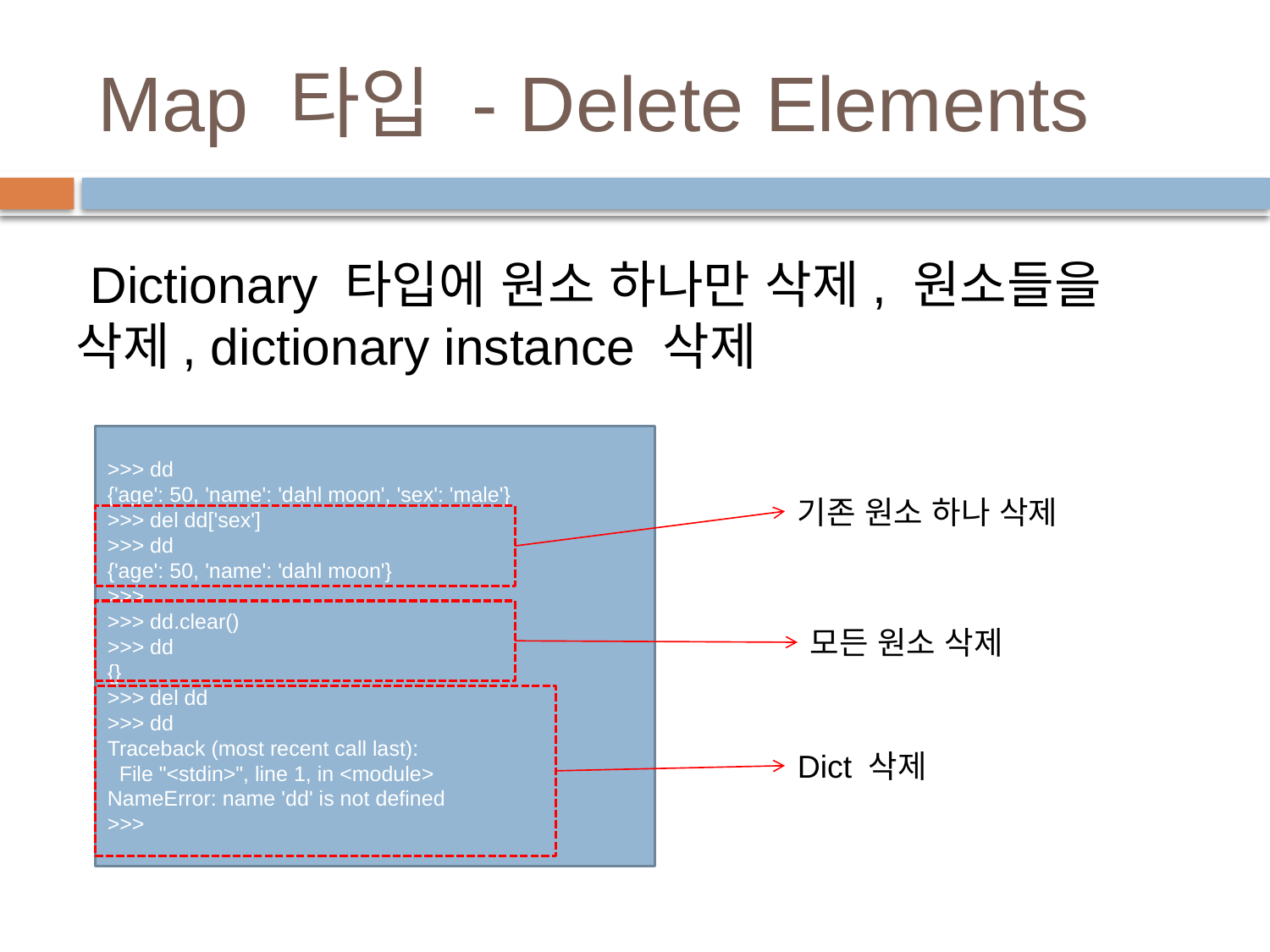

# Map 타입 - Delete Elements
 Dictionary 타입에 원소 하나만 삭제, 원소들을 삭제, dictionary instance 삭제
>>> dd
{'age': 50, 'name': 'dahl moon', 'sex': 'male'}
>>> del dd['sex']
>>> dd
{'age': 50, 'name': 'dahl moon'}
>>>
>>> dd.clear()
>>> dd
{}
>>> del dd
>>> dd
Traceback (most recent call last):
  File "<stdin>", line 1, in <module>
NameError: name 'dd' is not defined
>>>
기존 원소 하나 삭제

모든 원소 삭제

Dict 삭제